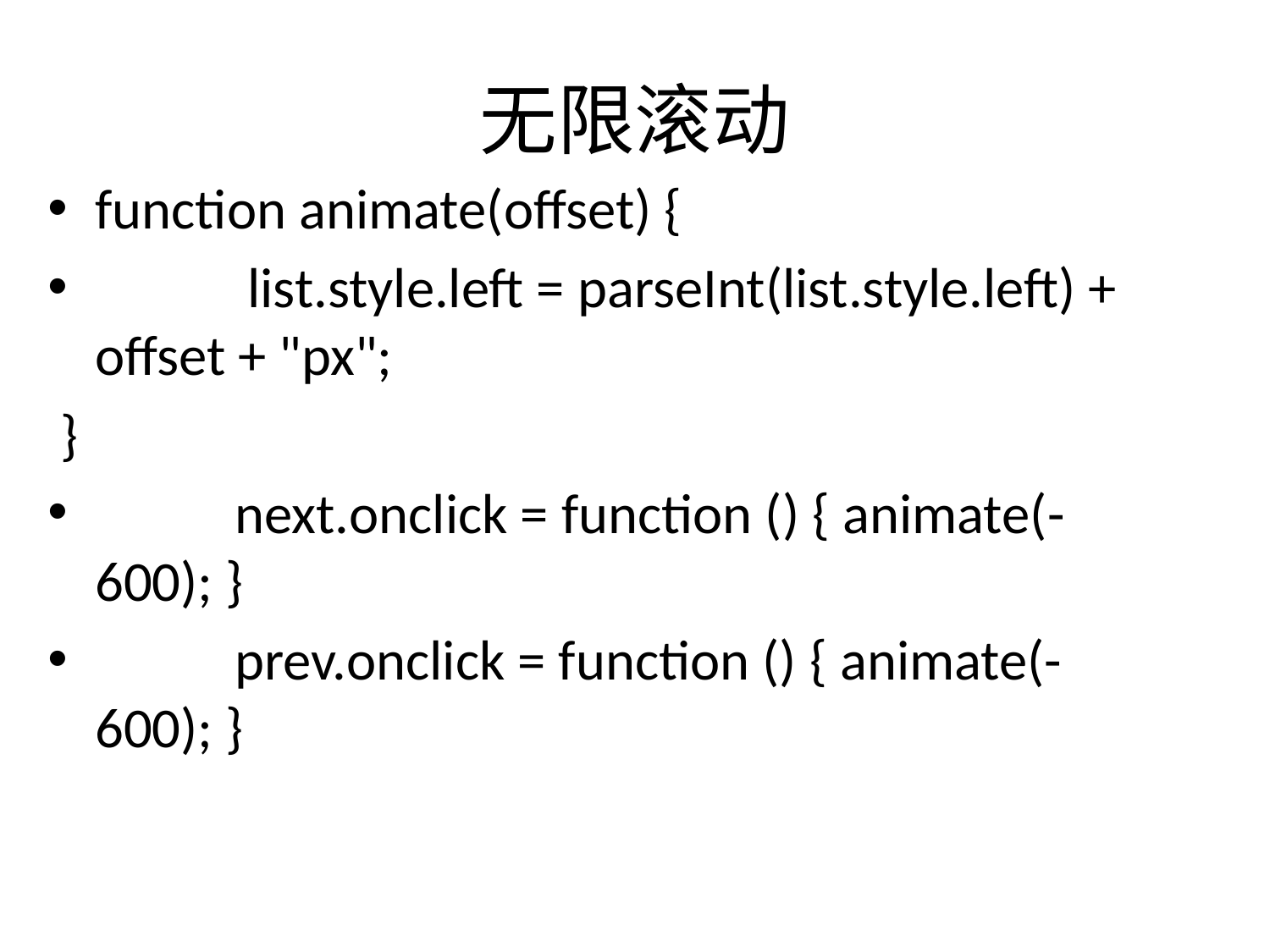

# 无限滚动
function animate(offset) {
            list.style.left = parseInt(list.style.left) + offset + "px";
 }
           next.onclick = function () { animate(-600); }
           prev.onclick = function () { animate(-600); }